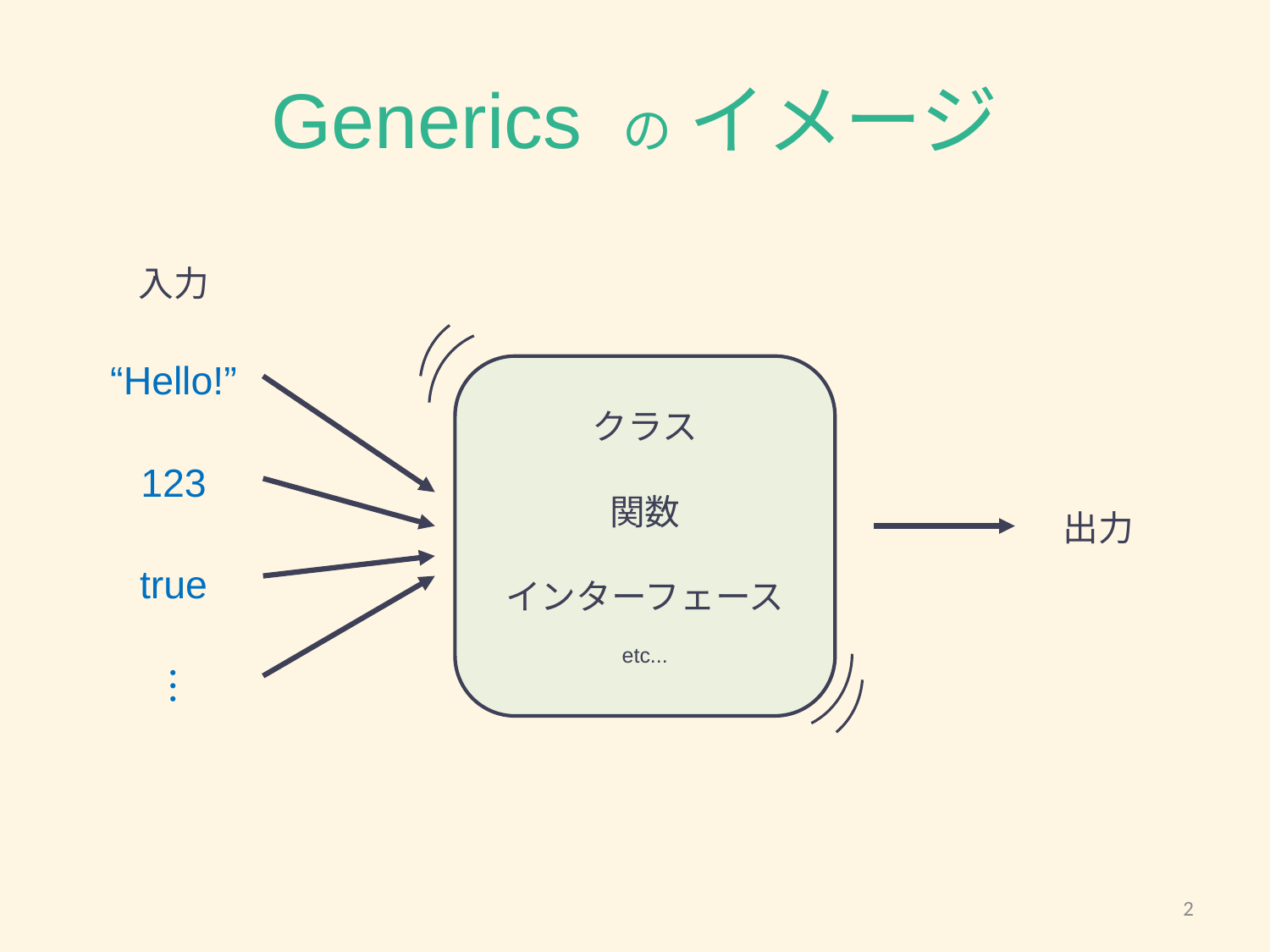

# Generics の イメージ
入力

“Hello!”
123
true
︙
クラス
関数
インターフェース
etc...
出力

2